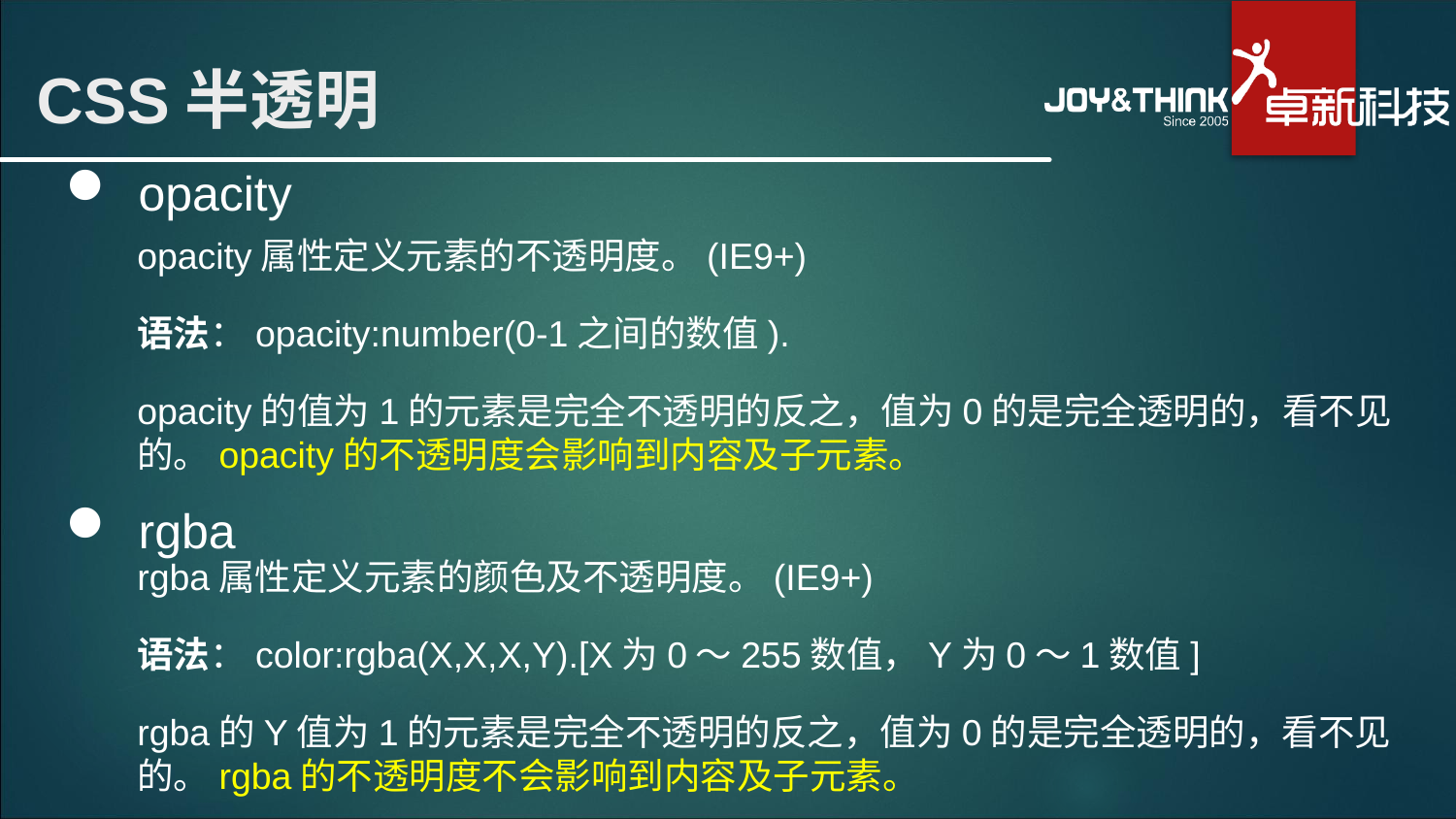

# CSS半透明
opacity
opacity属性定义元素的不透明度。(IE9+)
语法：opacity:number(0-1之间的数值).
opacity的值为1的元素是完全不透明的反之，值为0的是完全透明的，看不见的。opacity的不透明度会影响到内容及子元素。
rgba
rgba属性定义元素的颜色及不透明度。(IE9+)
语法：color:rgba(X,X,X,Y).[X为0～255数值，Y为0～1数值]
rgba的Y值为1的元素是完全不透明的反之，值为0的是完全透明的，看不见的。rgba的不透明度不会影响到内容及子元素。